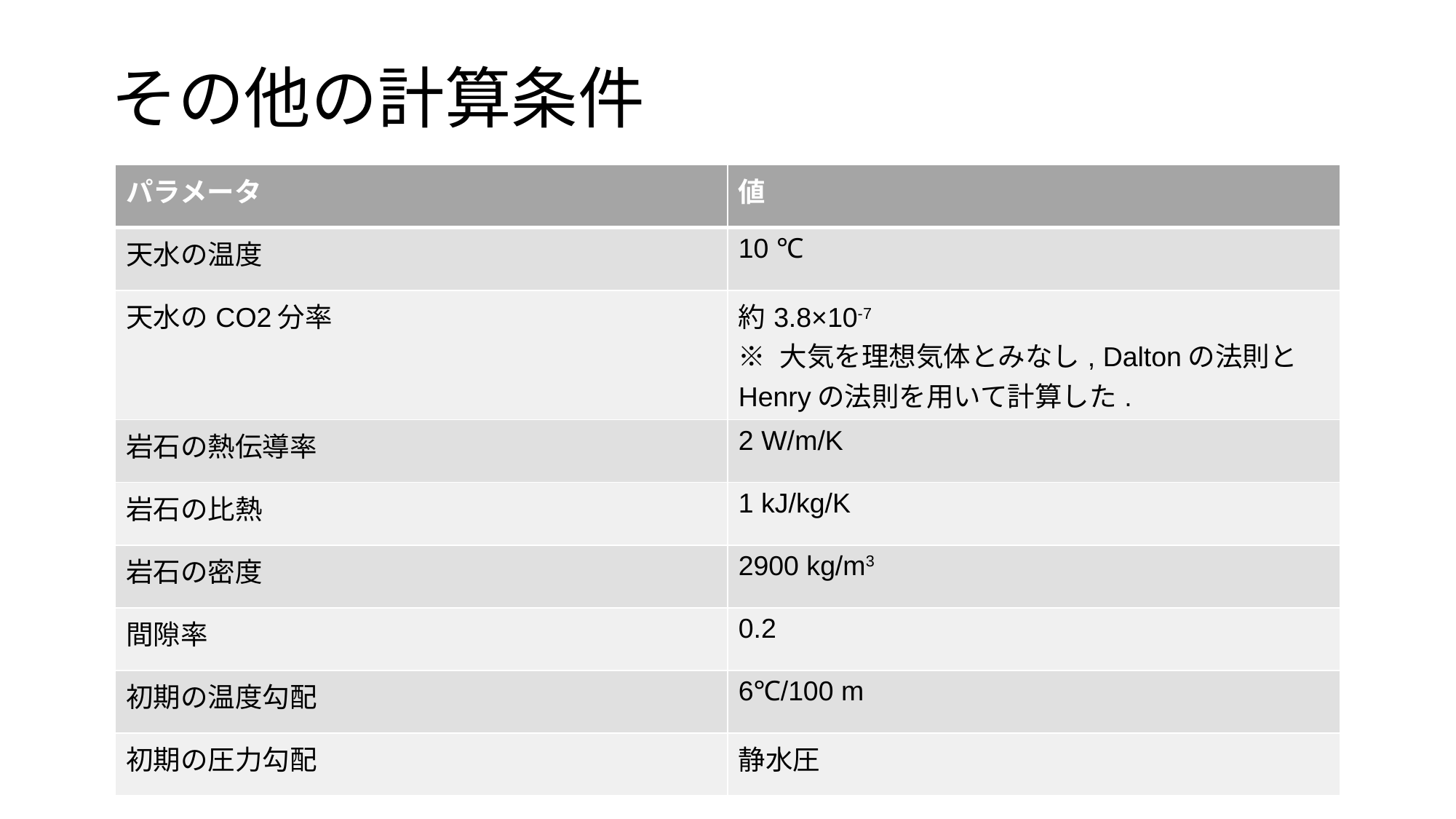

# その他の計算条件
| パラメータ | 値 |
| --- | --- |
| 天水の温度 | 10 ℃ |
| 天水のCO2分率 | 約3.8×10-7 ※ 大気を理想気体とみなし, Daltonの法則とHenryの法則を用いて計算した. |
| 岩石の熱伝導率 | 2 W/m/K |
| 岩石の比熱 | 1 kJ/kg/K |
| 岩石の密度 | 2900 kg/m3 |
| 間隙率 | 0.2 |
| 初期の温度勾配 | 6℃/100 m |
| 初期の圧力勾配 | 静水圧 |